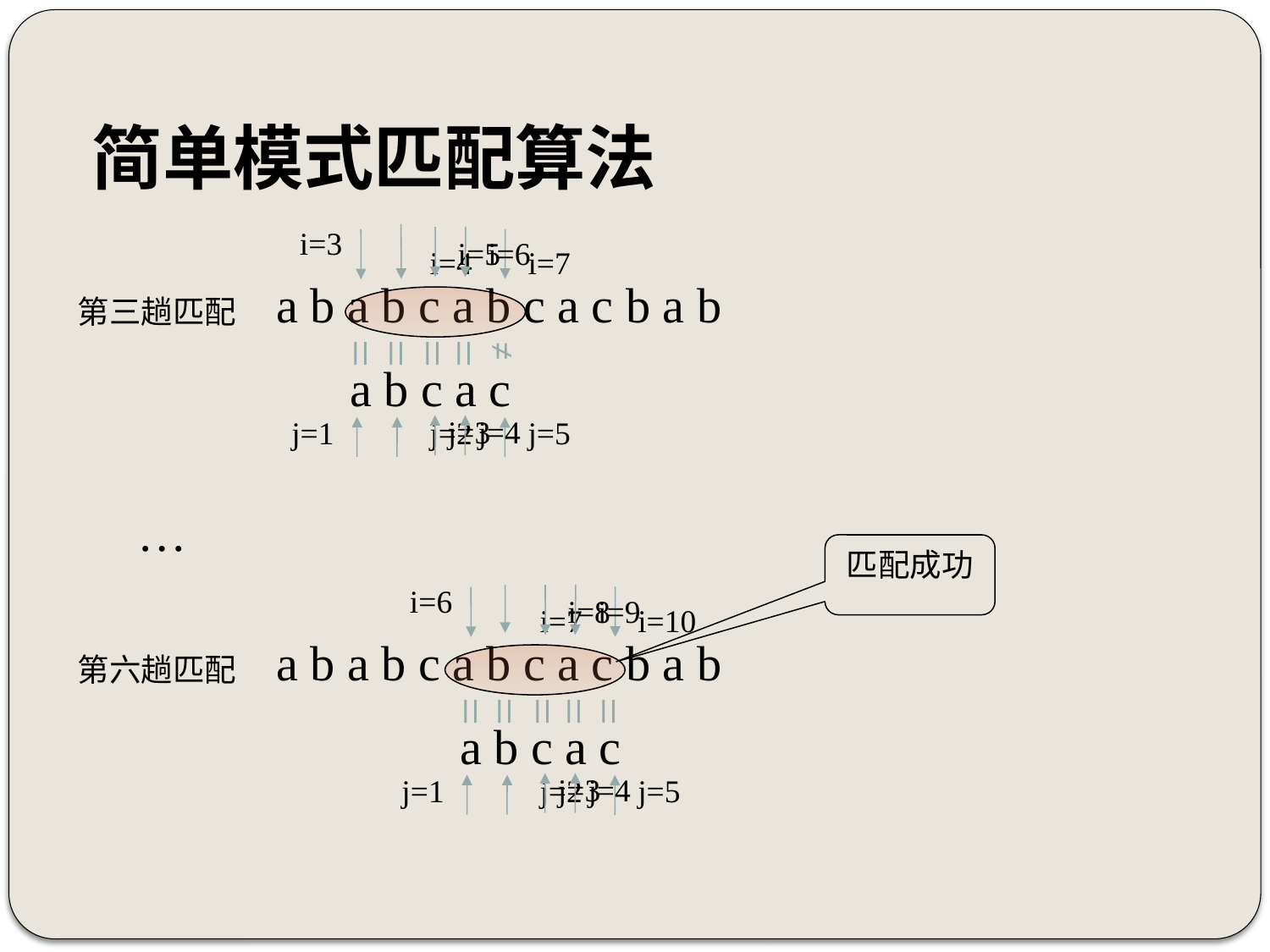

# 简单模式匹配算法
i=3

i=5
i=6

i=4
i=7
a b a b c a b c a c b a b
第三趟匹配

=
=
=
=
≠
a b c a c
j=3
j=4
j=5
j=1
j=2

…
匹配成功
i=6

i=8
i=9

i=7
i=10
a b a b c a b c a c b a b
第六趟匹配

=
=
=
=
=
a b c a c
j=3
j=4
j=5
j=1
j=2